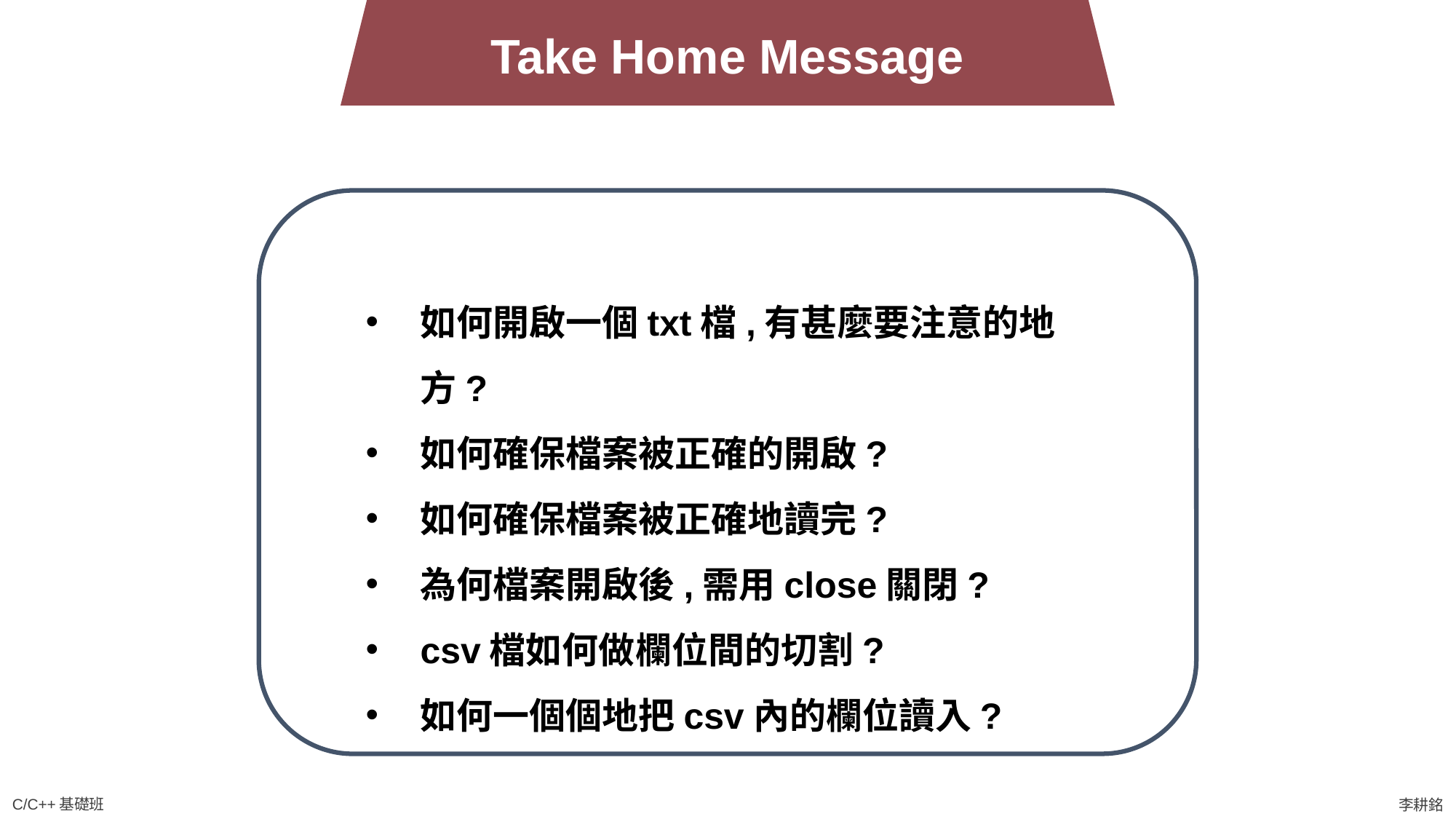

Take Home Message

如何開啟一個txt檔,有甚麼要注意的地方?
如何確保檔案被正確的開啟?
如何確保檔案被正確地讀完?
為何檔案開啟後,需用close關閉?
csv檔如何做欄位間的切割?
如何一個個地把csv內的欄位讀入?
C/C++基礎班
李耕銘